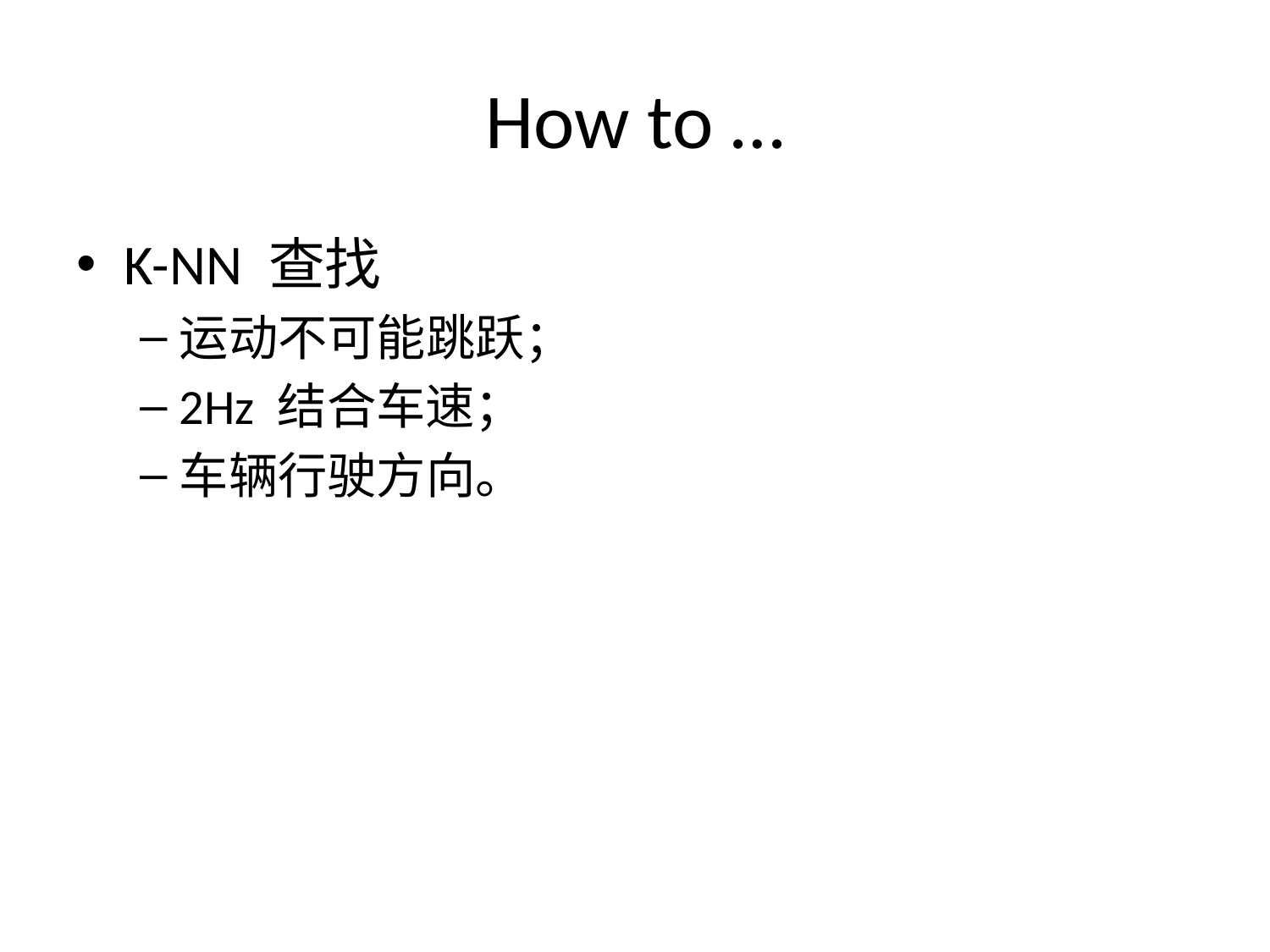

# How to …
K-NN 查找
运动不可能跳跃；
2Hz 结合车速；
车辆行驶方向。